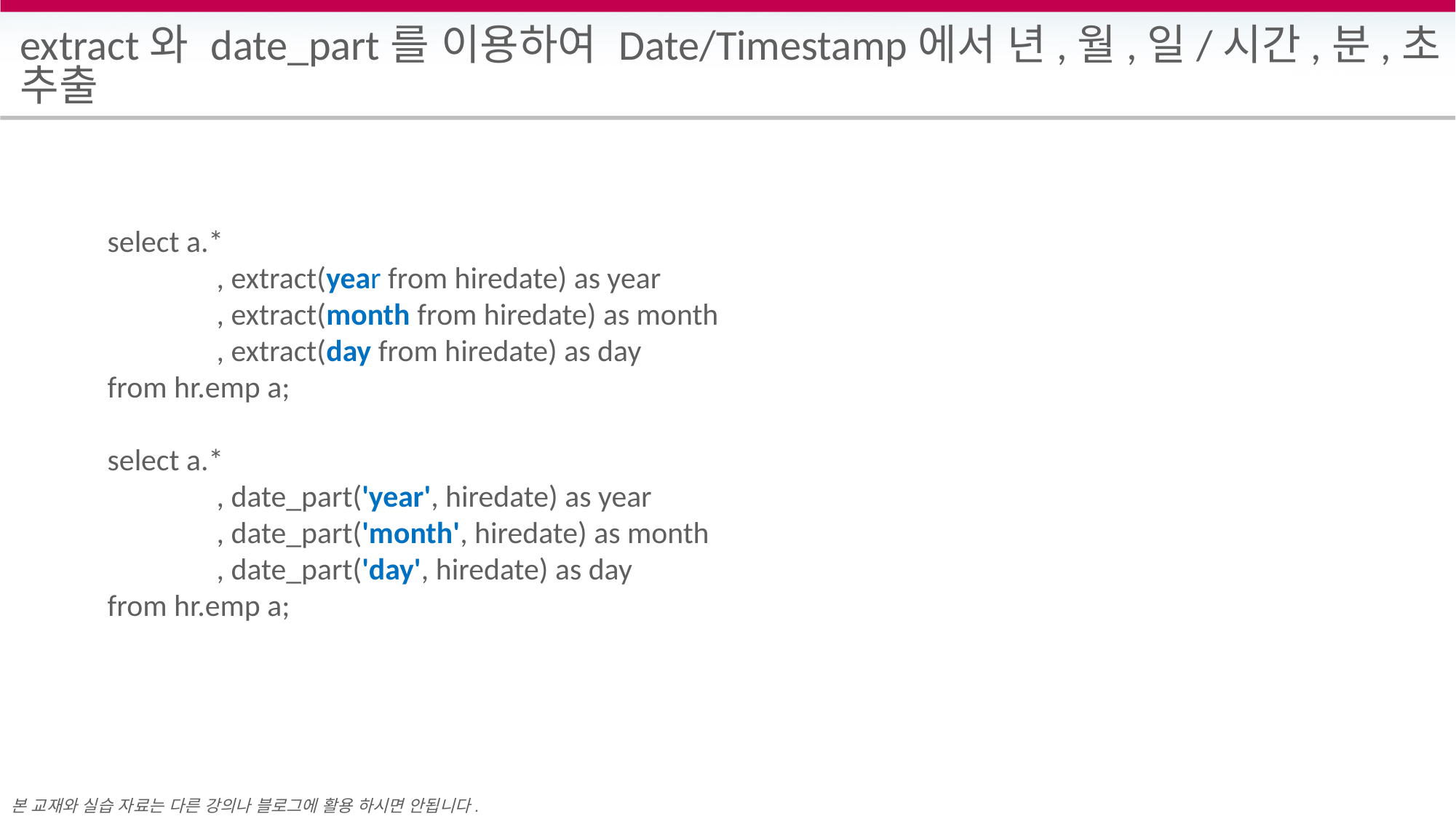

# extract와 date_part를 이용하여 Date/Timestamp에서 년,월,일/시간,분,초 추출
select a.*
	, extract(year from hiredate) as year
	, extract(month from hiredate) as month
	, extract(day from hiredate) as day
from hr.emp a;

select a.*
	, date_part('year', hiredate) as year
	, date_part('month', hiredate) as month
	, date_part('day', hiredate) as day
from hr.emp a;